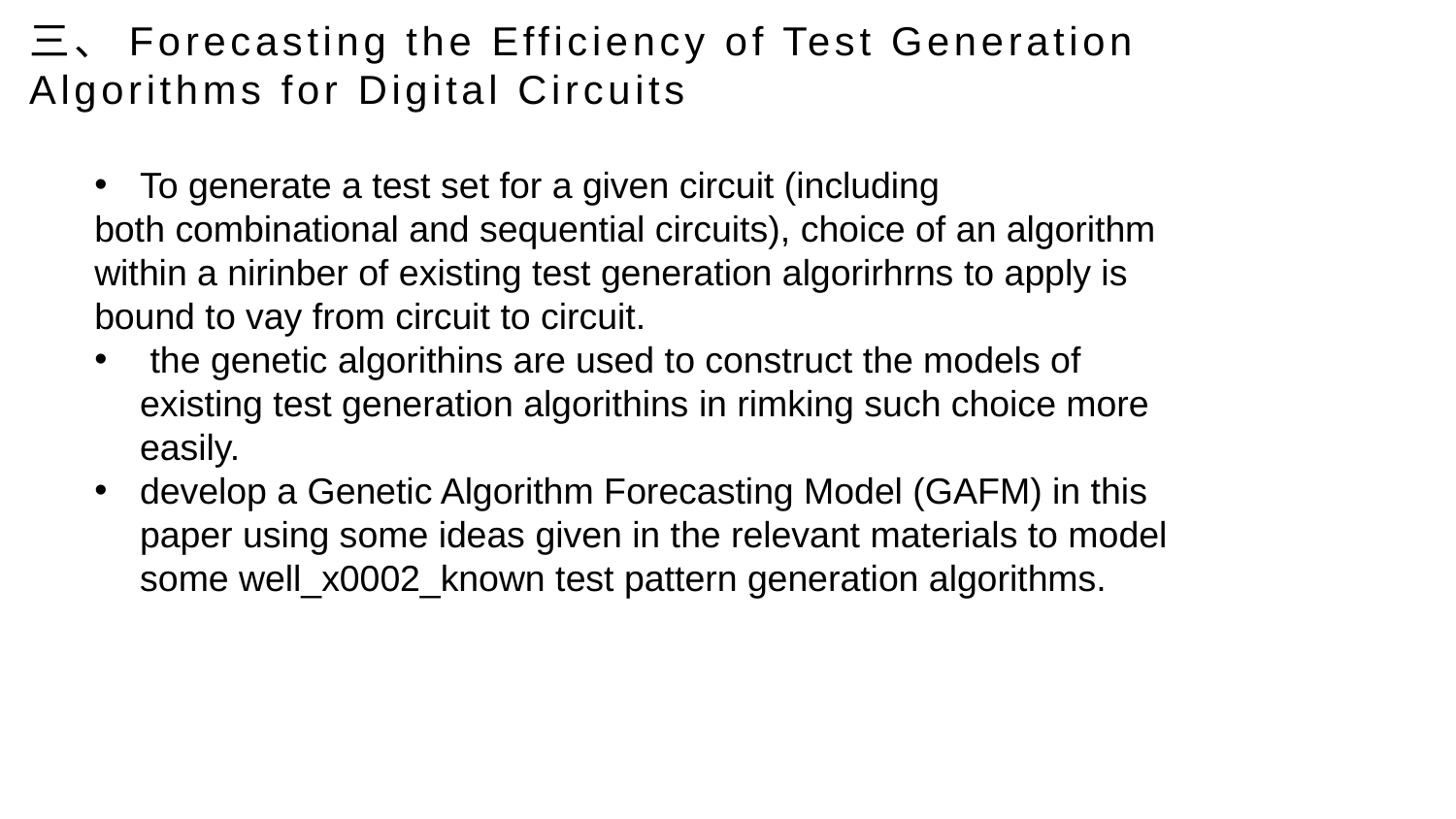

三、Forecasting the Efficiency of Test Generation Algorithms for Digital Circuits
To generate a test set for a given circuit (including
both combinational and sequential circuits), choice of an algorithm within a nirinber of existing test generation algorirhrns to apply is bound to vay from circuit to circuit.
 the genetic algorithins are used to construct the models of existing test generation algorithins in rimking such choice more easily.
develop a Genetic Algorithm Forecasting Model (GAFM) in this paper using some ideas given in the relevant materials to model some well_x0002_known test pattern generation algorithms.